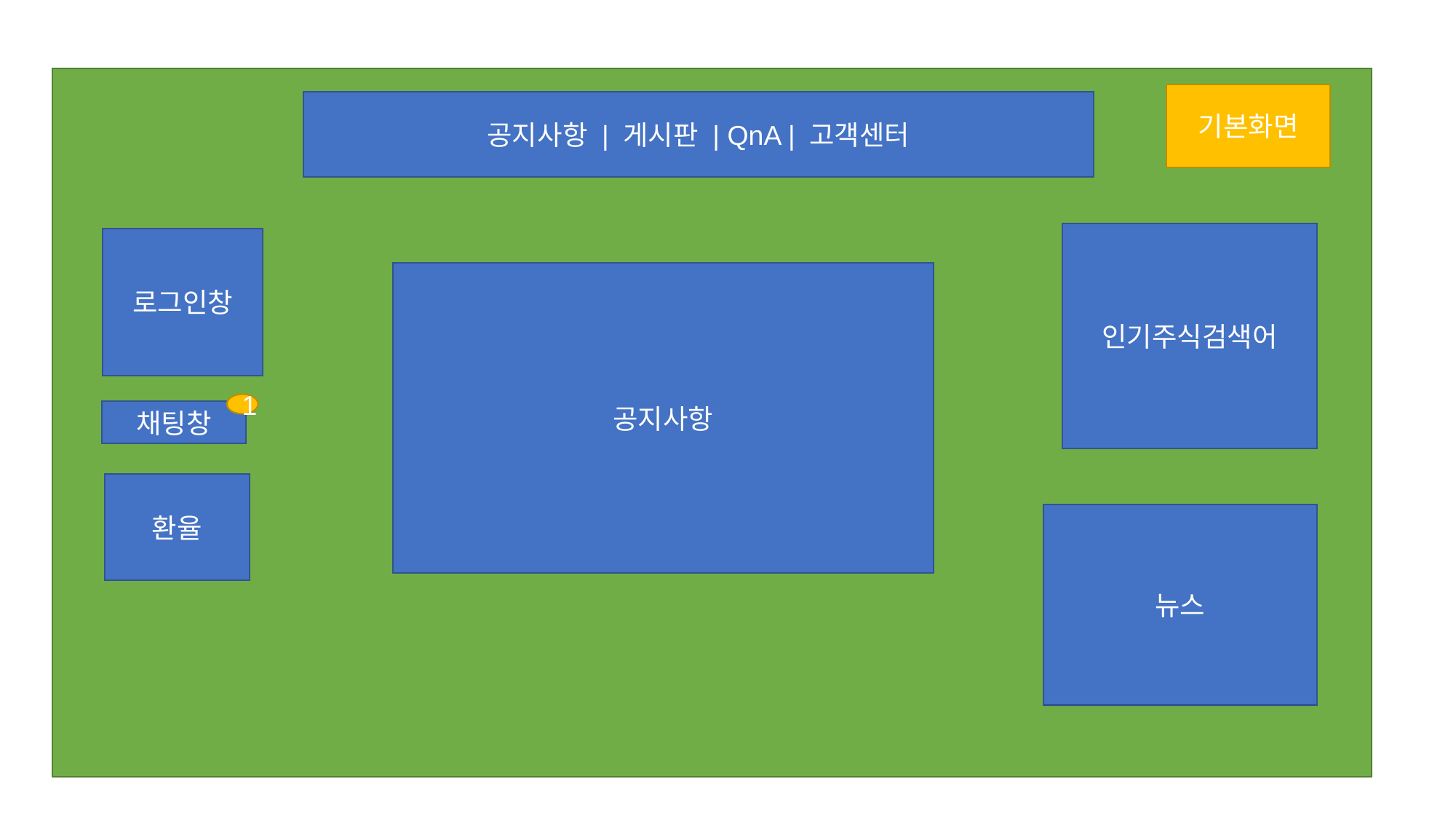

기본화면
공지사항 | 게시판 | QnA | 고객센터
인기주식검색어
로그인창
공지사항
1
채팅창
환율
뉴스